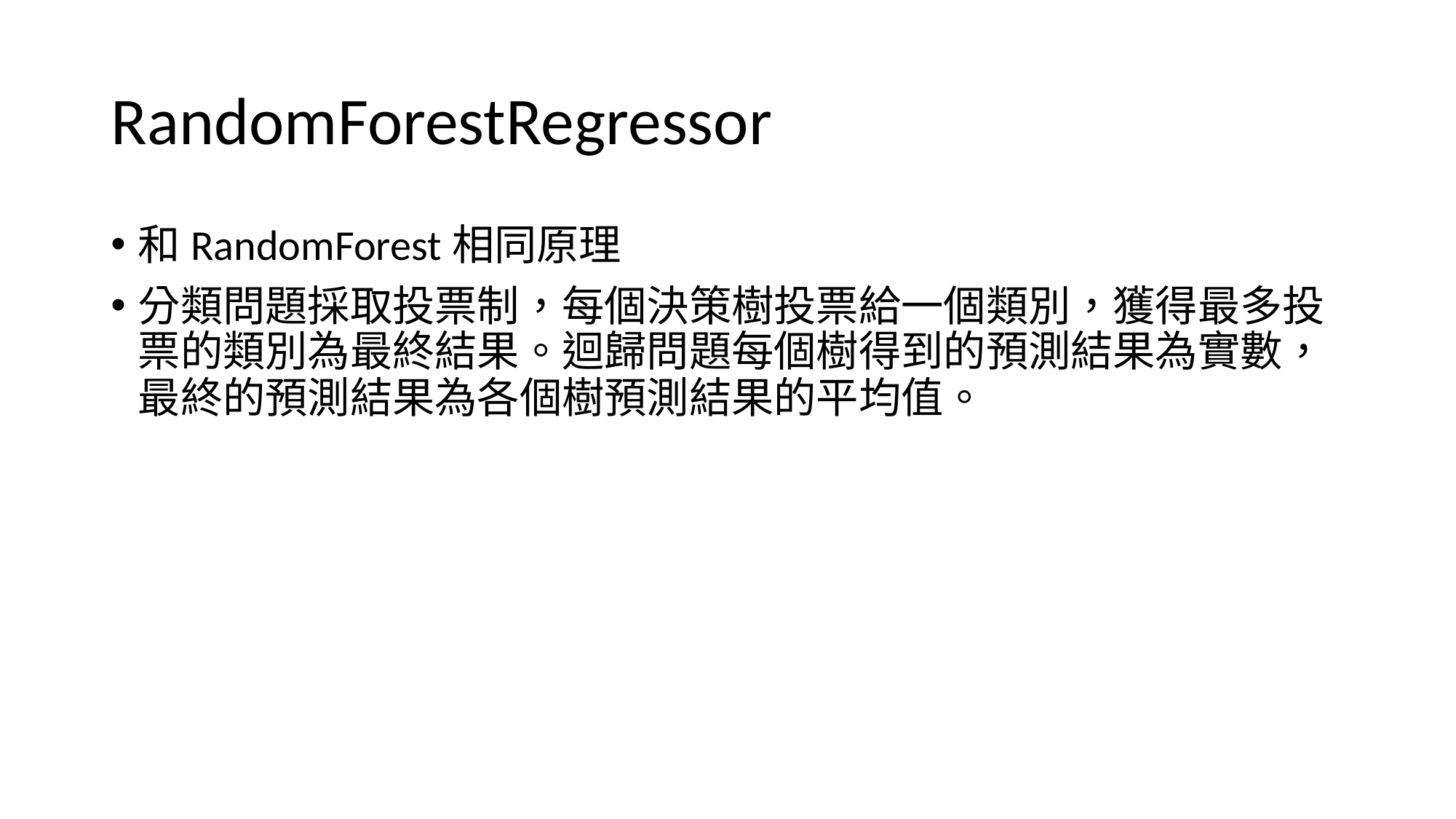

# RandomForestRegressor
和RandomForest相同原理
分類問題採取投票制，每個決策樹投票給一個類別，獲得最多投票的類別為最終結果。迴歸問題每個樹得到的預測結果為實數，最終的預測結果為各個樹預測結果的平均值。